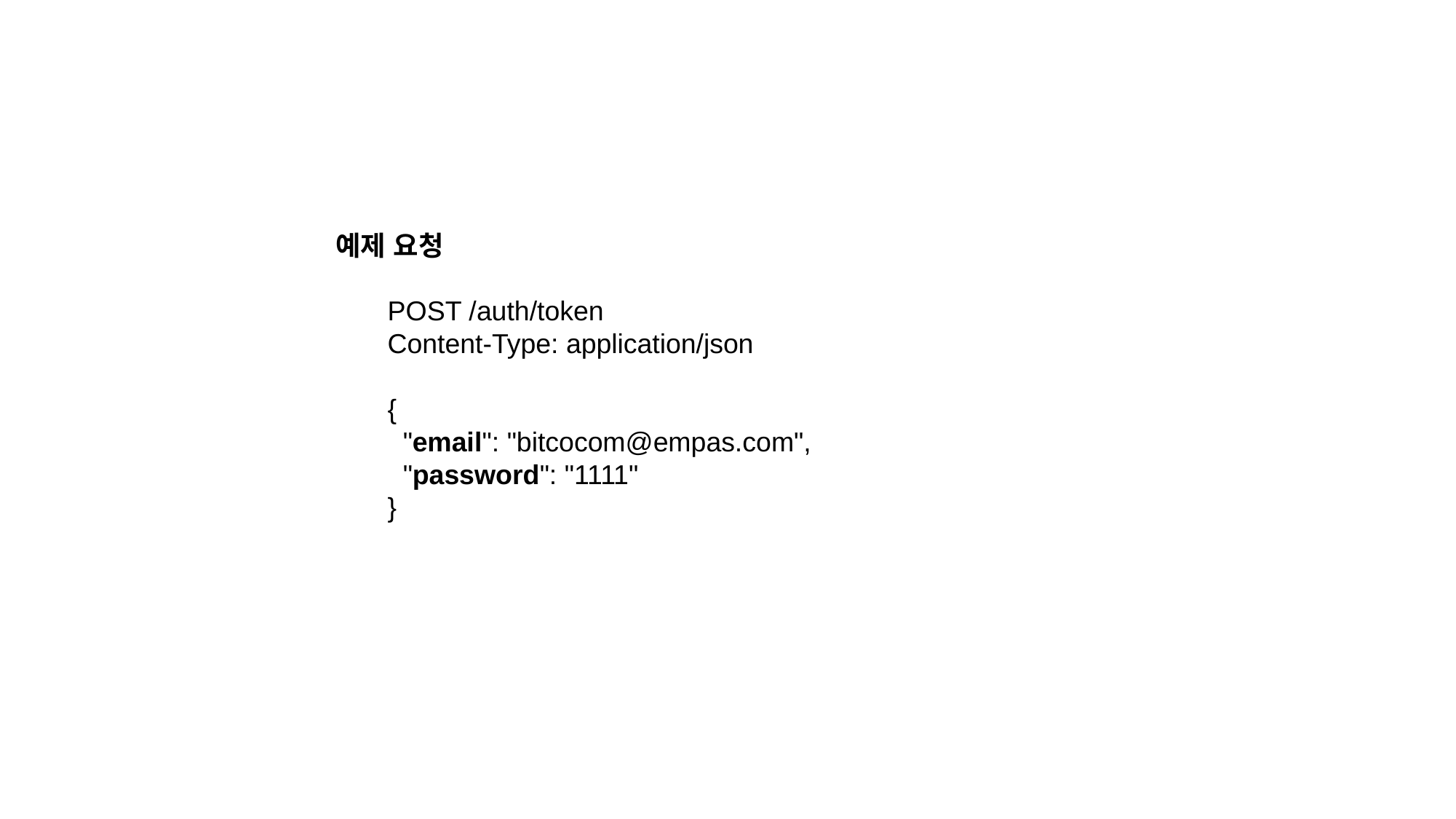

예제 요청
POST /auth/token
Content-Type: application/json

{
  "email": "bitcocom@empas.com",
  "password": "1111"
}